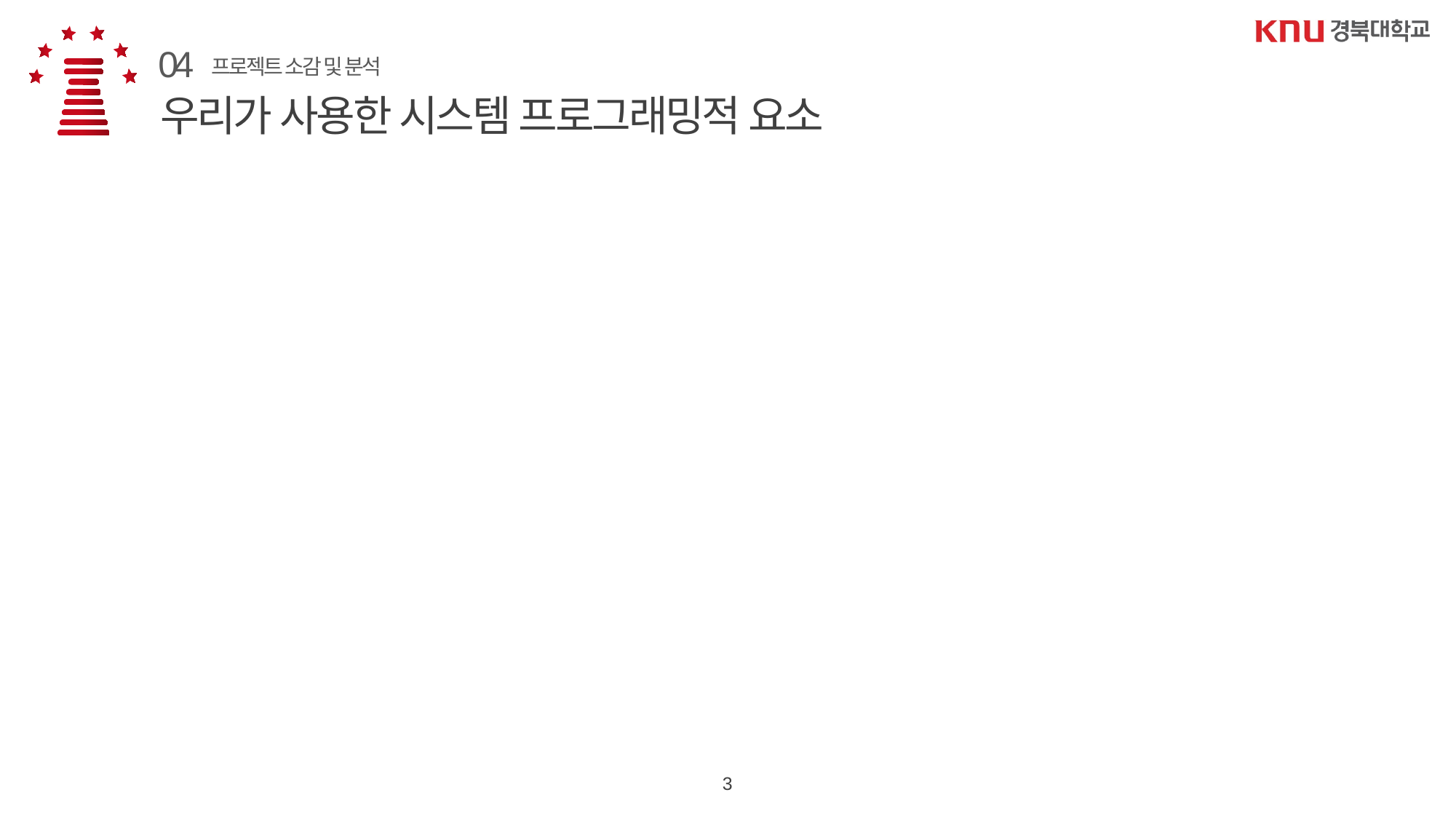

04
프로젝트 소감 및 분석
우리가 사용한 시스템 프로그래밍적 요소

3